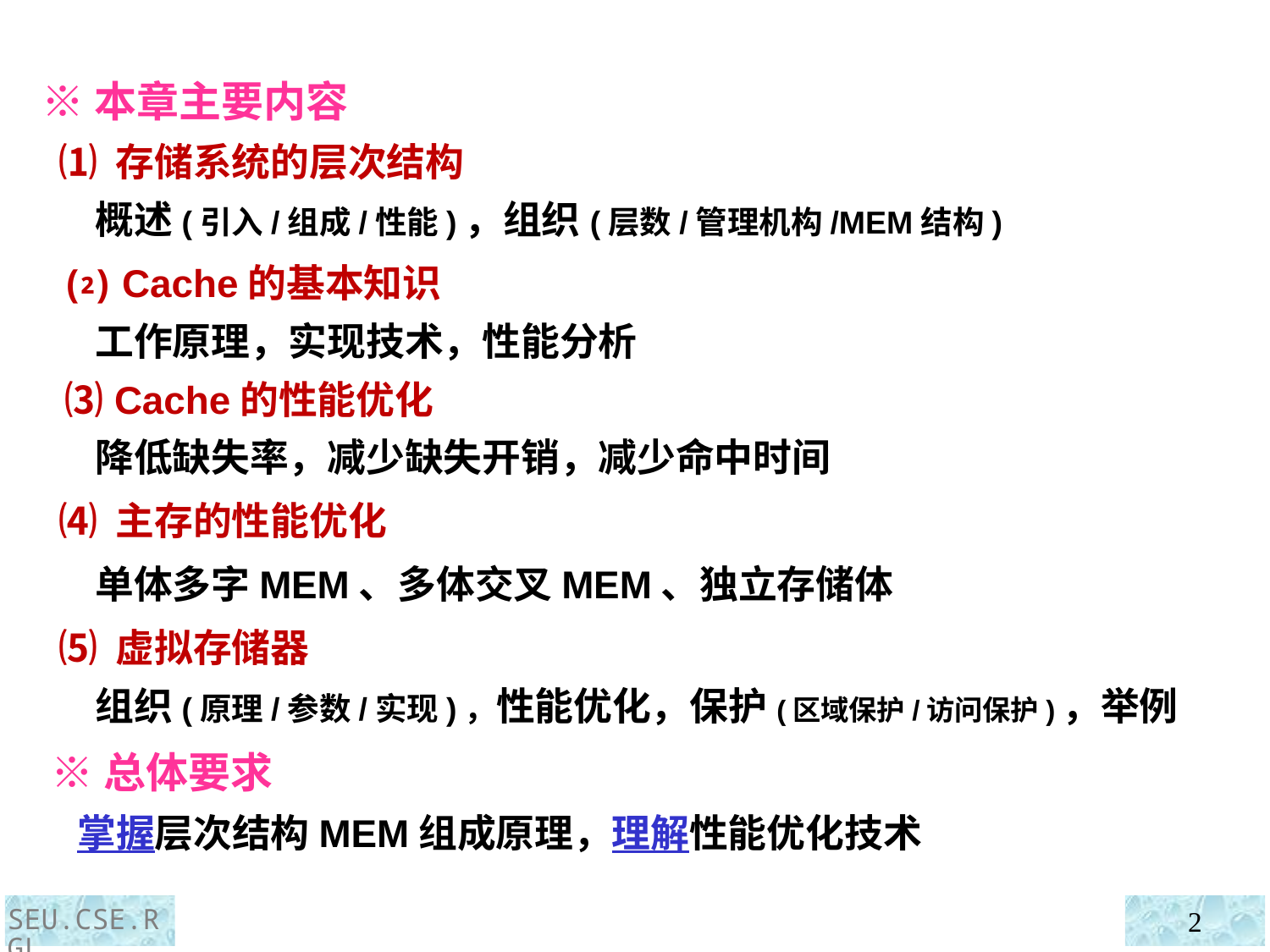

※本章主要内容
   ⑴ 存储系统的层次结构
      概述(引入/组成/性能)，组织(层数/管理机构/MEM结构)
   ⑵ Cache的基本知识
      工作原理，实现技术，性能分析
   ⑶ Cache的性能优化
      降低缺失率，减少缺失开销，减少命中时间
   ⑷ 主存的性能优化
      单体多字MEM、多体交叉MEM、独立存储体
   ⑸ 虚拟存储器
      组织(原理/参数/实现)，性能优化，保护(区域保护/访问保护)，举例
  ※总体要求
    掌握层次结构MEM组成原理，理解性能优化技术
SEU.CSE.RGL
2